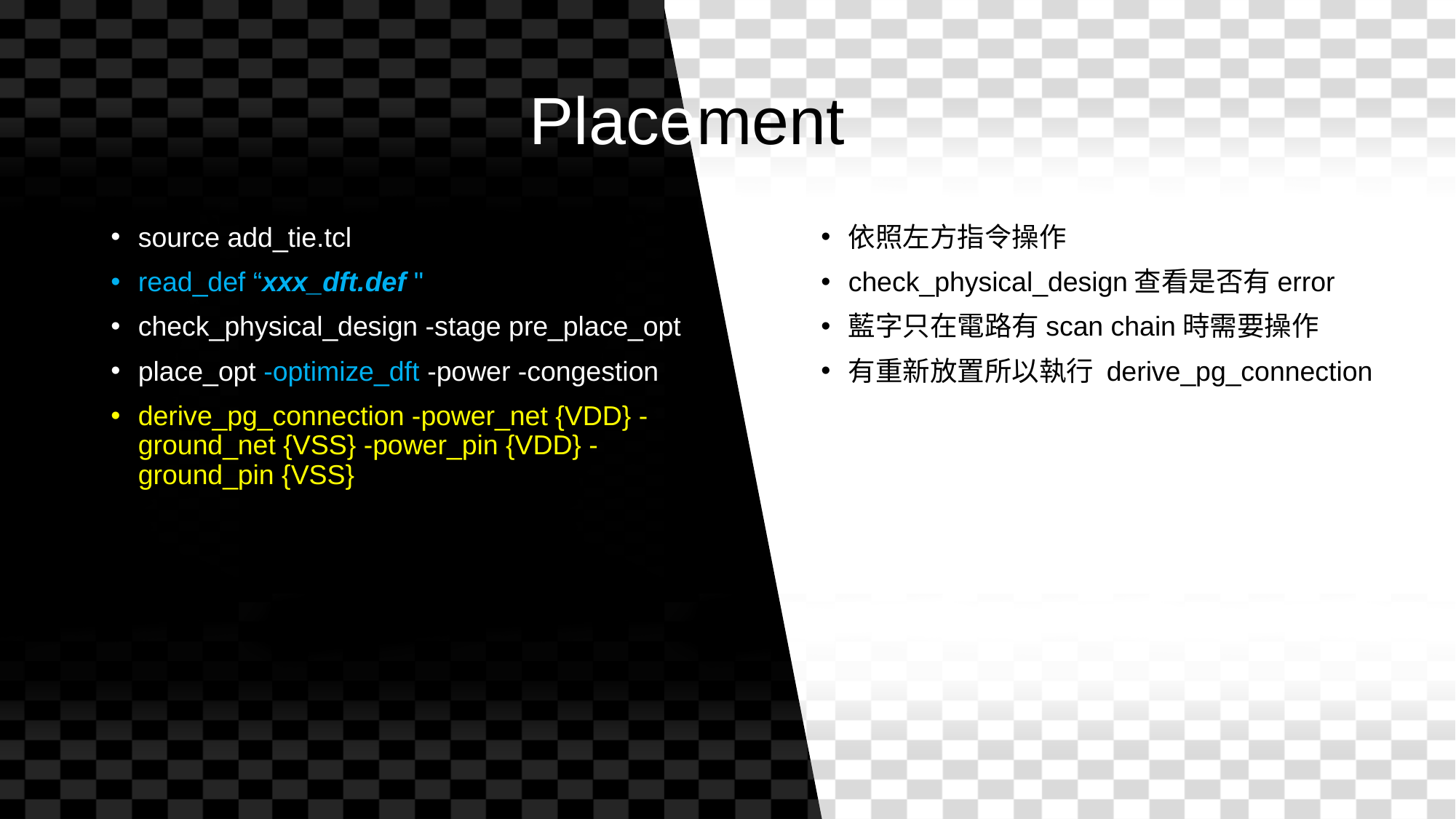

Placement
source add_tie.tcl
read_def “xxx_dft.def "
check_physical_design -stage pre_place_opt
place_opt -optimize_dft -power -congestion
derive_pg_connection -power_net {VDD} -ground_net {VSS} -power_pin {VDD} -ground_pin {VSS}
依照左方指令操作
check_physical_design查看是否有error
藍字只在電路有scan chain時需要操作
有重新放置所以執行 derive_pg_connection